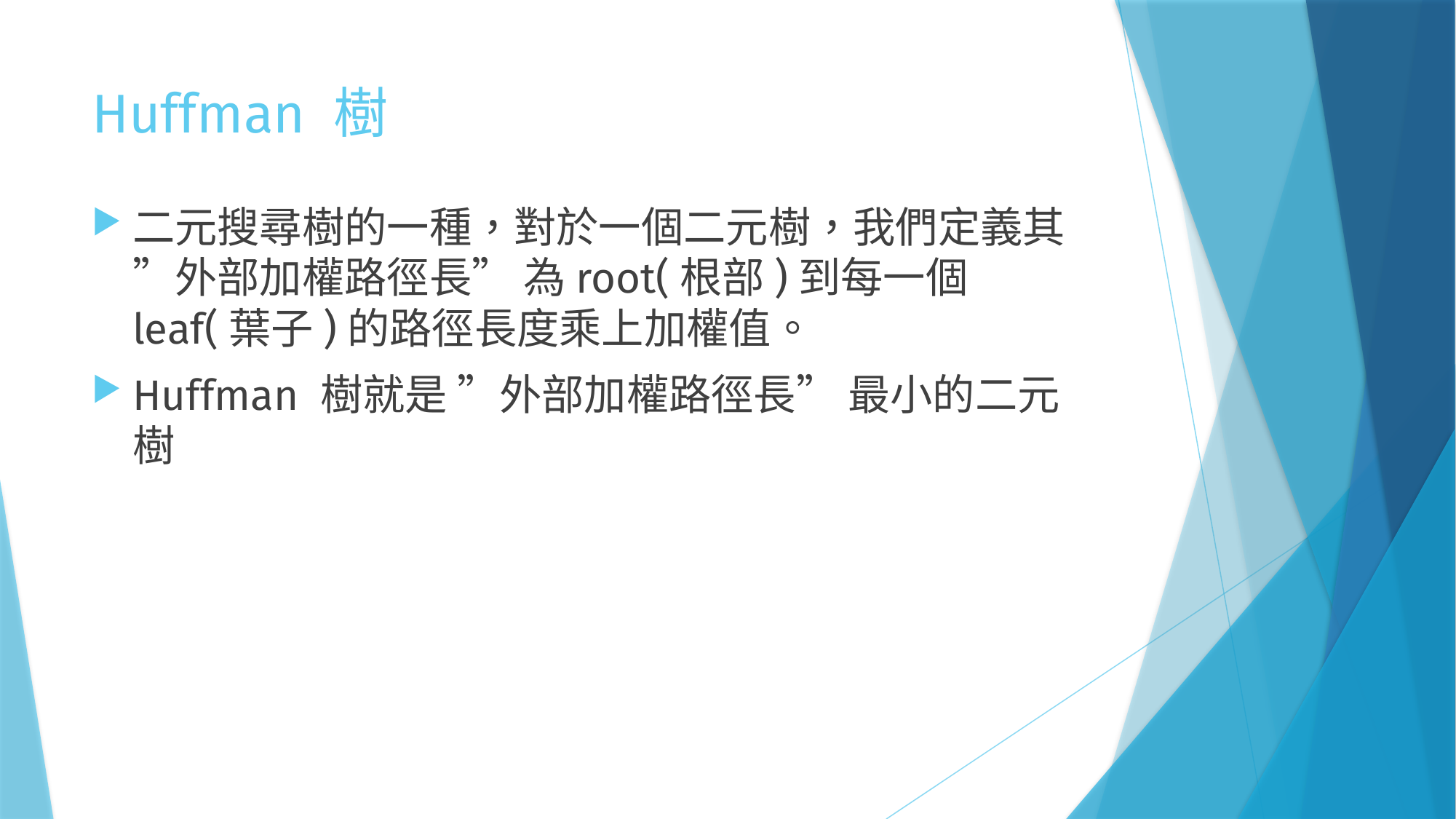

# Huffman 樹
二元搜尋樹的一種，對於一個二元樹，我們定義其 ”外部加權路徑長” 為root(根部)到每一個leaf(葉子)的路徑長度乘上加權值。
Huffman 樹就是 ”外部加權路徑長” 最小的二元樹